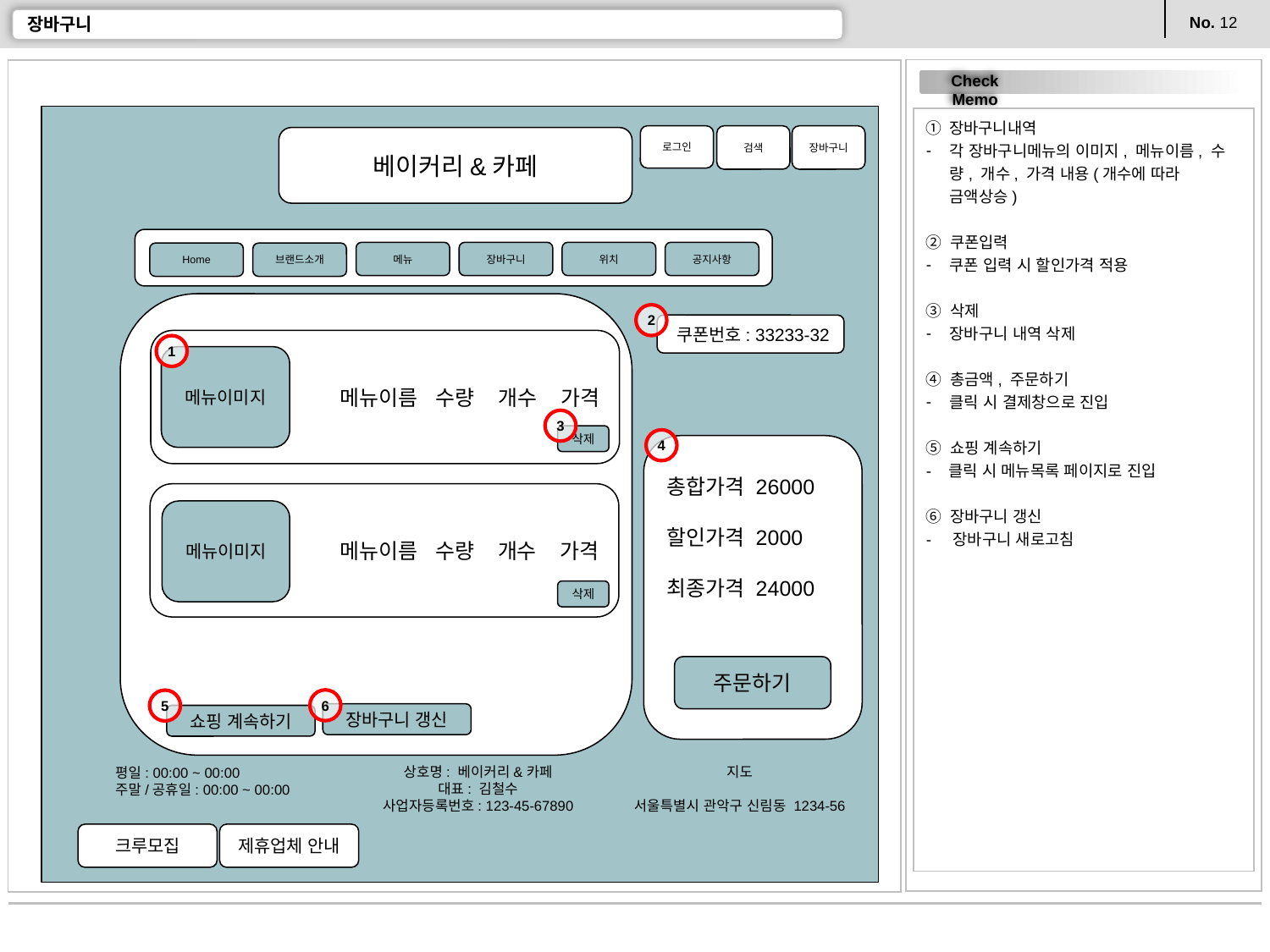

# 장바구니

로그인
검색
장바구니
베이커리&카페

메뉴
장바구니
위치
공지사항
Home
브랜드소개
상호명: 베이커리&카페
대표: 김철수
사업자등록번호: 123-45-67890
지도

서울특별시 관악구 신림동 1234-56
평일: 00:00 ~ 00:00
주말/공휴일: 00:00 ~ 00:00
크루모집
제휴업체 안내
① 장바구니내역
각 장바구니메뉴의 이미지, 메뉴이름, 수량, 개수, 가격 내용(개수에 따라 금액상승)

② 쿠폰입력
쿠폰 입력 시 할인가격 적용

③ 삭제
장바구니 내역 삭제

④ 총금액, 주문하기
클릭 시 결제창으로 진입

⑤ 쇼핑 계속하기
-   클릭 시 메뉴목록 페이지로 진입

⑥ 장바구니 갱신
-    장바구니 새로고침

ㅇ
2
쿠폰번호: 33233-32
메뉴이름   수량    개수    가격
1
메뉴이미지
3
삭제
4
총합가격 26000

할인가격 2000

최종가격 24000

메뉴이름   수량    개수    가격
메뉴이미지
4
삭제
주문하기
6
5
장바구니 갱신
쇼핑 계속하기